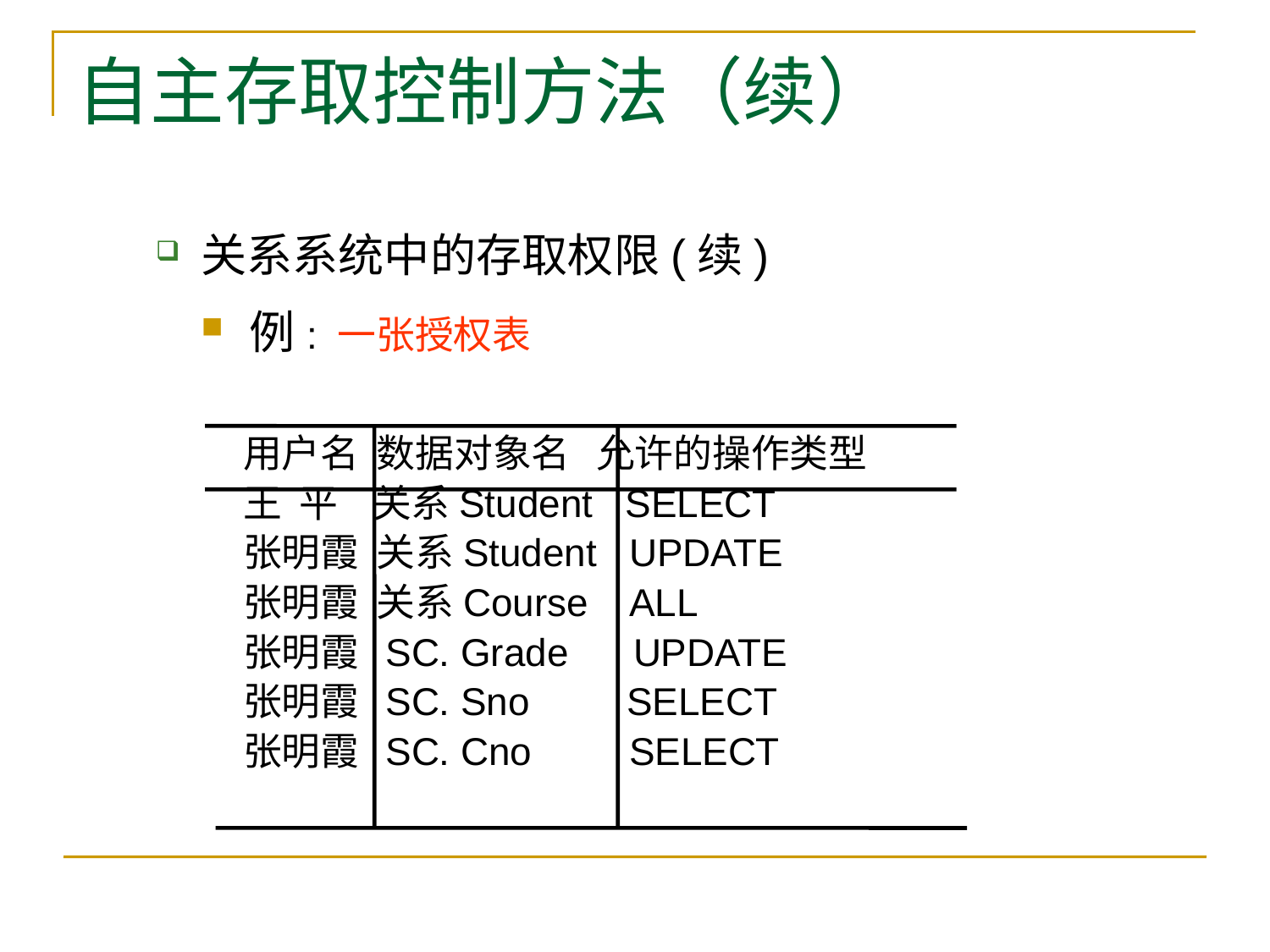

# 自主存取控制方法（续）
关系系统中的存取权限(续)
例: 一张授权表

         用户名  数据对象名   允许的操作类型
         王  平    关系Student   SELECT
         张明霞  关系Student   UPDATE
         张明霞  关系Course    ALL
         张明霞  SC. Grade      UPDATE
         张明霞  SC. Sno         SELECT
         张明霞  SC. Cno         SELECT